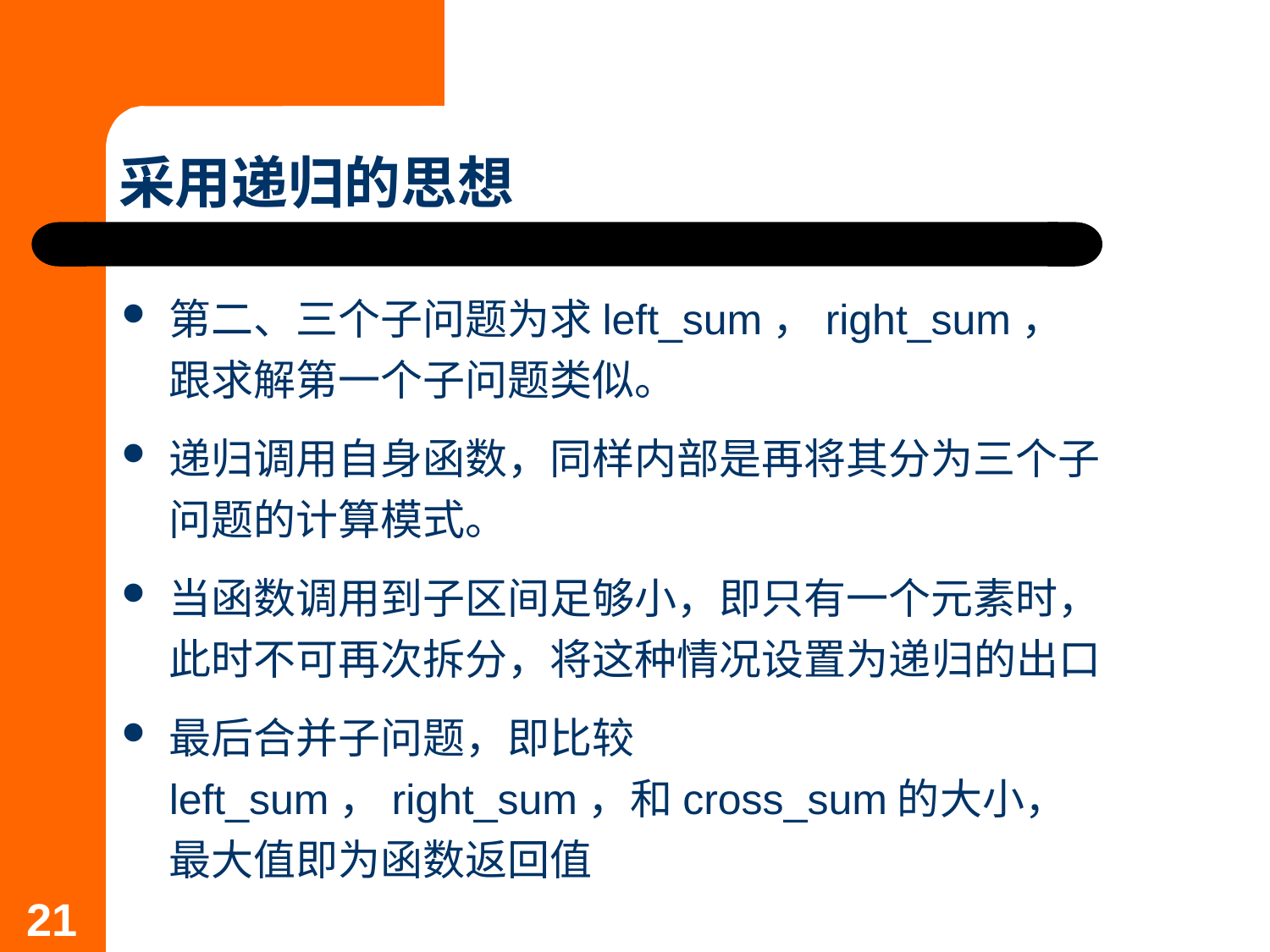

# 采用递归的思想
第二、三个子问题为求left_sum，right_sum，跟求解第一个子问题类似。
递归调用自身函数，同样内部是再将其分为三个子问题的计算模式。
当函数调用到子区间足够小，即只有一个元素时，此时不可再次拆分，将这种情况设置为递归的出口
最后合并子问题，即比较left_sum，right_sum，和cross_sum的大小，最大值即为函数返回值

21